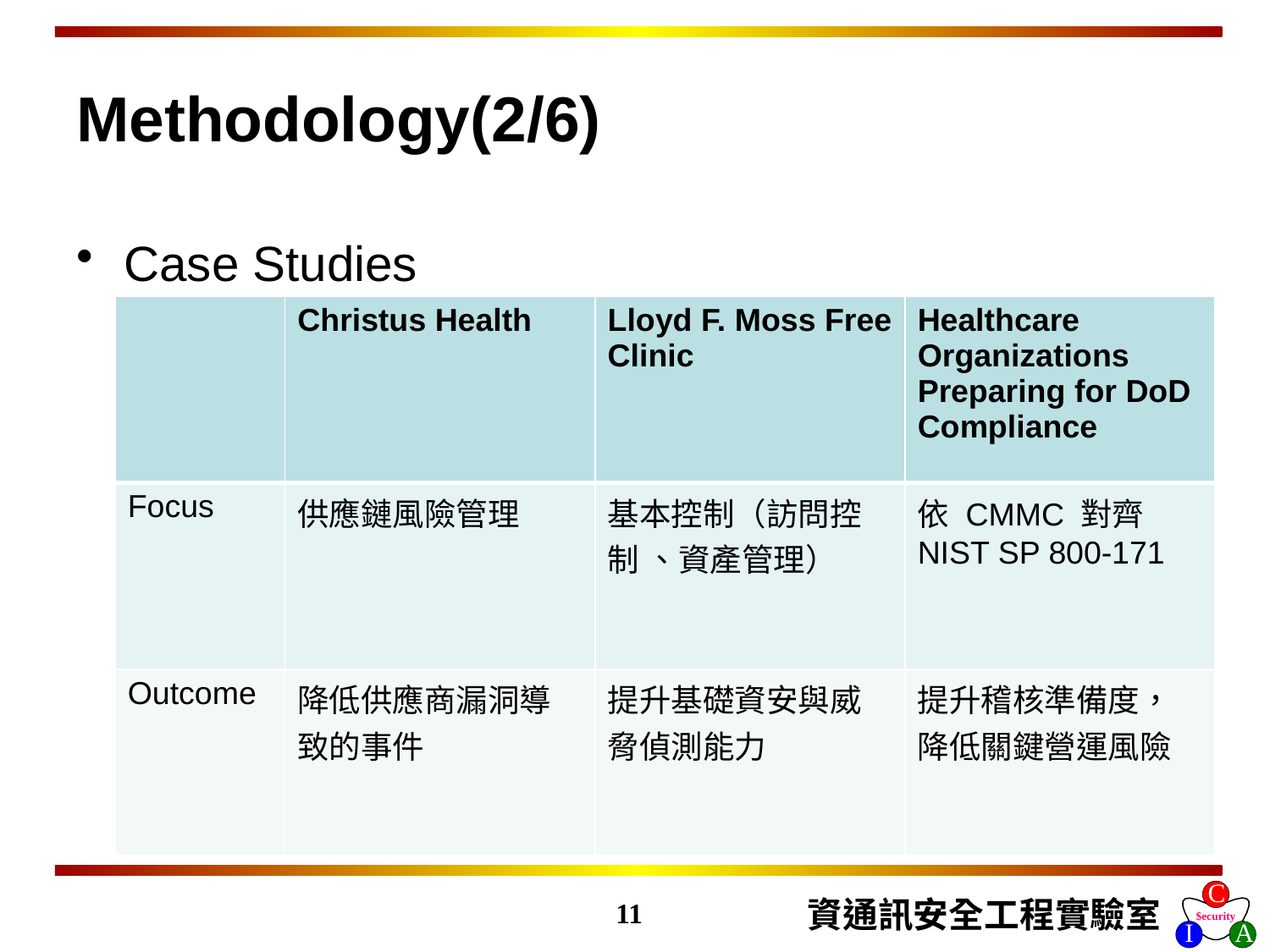

# Methodology(2/6)
Case Studies
|  | Christus Health | Lloyd F. Moss Free Clinic | Healthcare Organizations Preparing for DoD Compliance |
| --- | --- | --- | --- |
| Focus | 供應鏈風險管理 | 基本控制（訪問控制 、資產管理） | 依 CMMC 對齊 NIST SP 800-171 |
| Outcome | 降低供應商漏洞導致的事件 | 提升基礎資安與威脅偵測能力 | 提升稽核準備度，降低關鍵營運風險 |
11